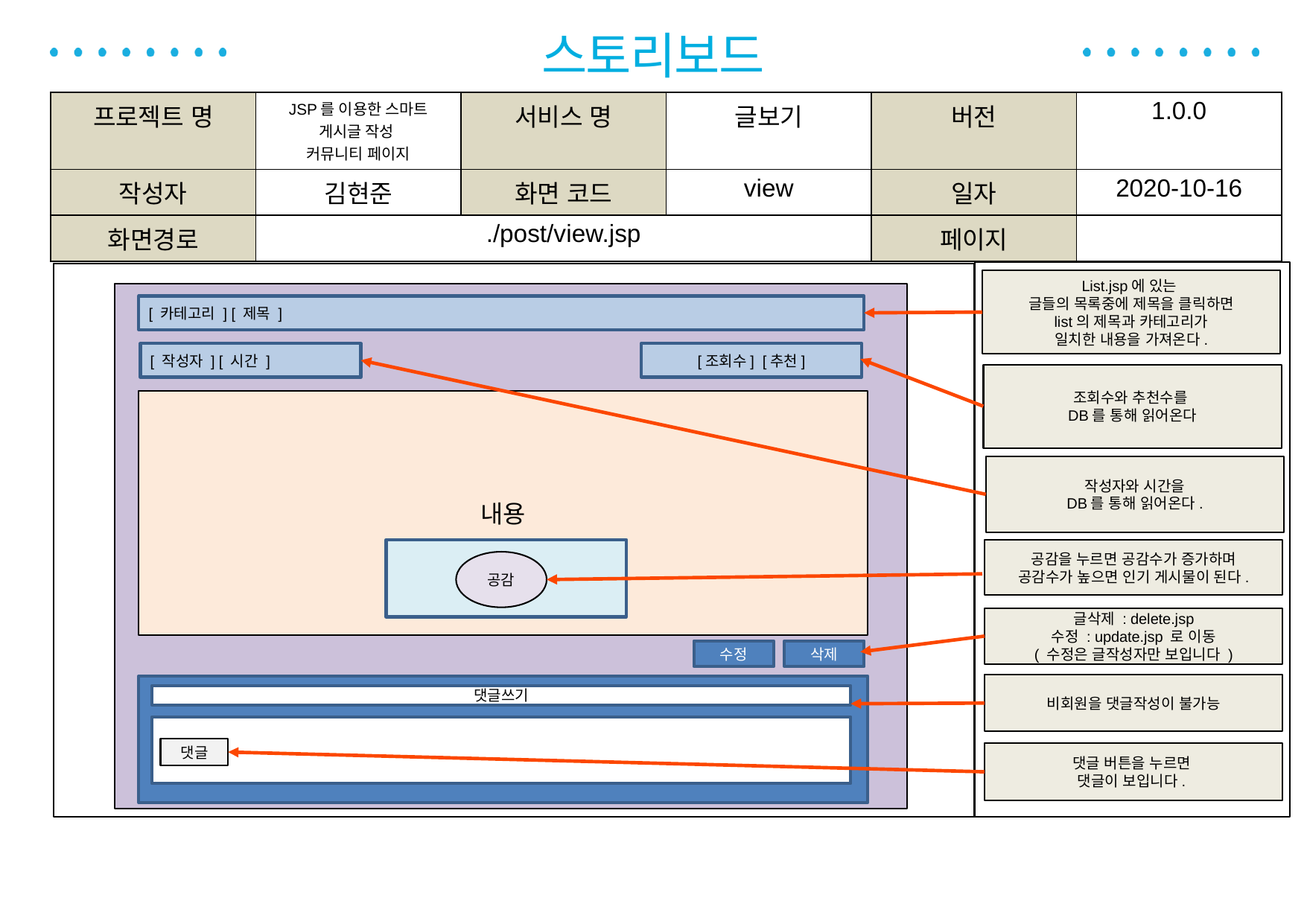

스토리보드
| 프로젝트 명 | JSP를 이용한 스마트 게시글 작성 커뮤니티 페이지 | 서비스 명 | 글보기 | 버전 | 1.0.0 |
| --- | --- | --- | --- | --- | --- |
| 작성자 | 김현준 | 화면 코드 | view | 일자 | 2020-10-16 |
| 화면경로 | ./post/view.jsp |  |  | 페이지 |  |

List.jsp에 있는
글들의 목록중에 제목을 클릭하면
list의 제목과 카테고리가
일치한 내용을 가져온다.

[ 카테고리 ] [ 제목 ]

[ 작성자 ] [ 시간 ]
[조회수]  [추천]
조회수와 추천수를
DB를 통해 읽어온다
내용
작성자와 시간을
DB를 통해 읽어온다.
공감을 누르면 공감수가 증가하며
공감수가 높으면 인기 게시물이 된다.

공감
글삭제 : delete.jsp
수정 : update.jsp 로 이동
( 수정은 글작성자만 보입니다 )
수정
삭제
비회원을 댓글작성이 불가능

댓글쓰기

댓글
댓글 버튼을 누르면
댓글이 보입니다.